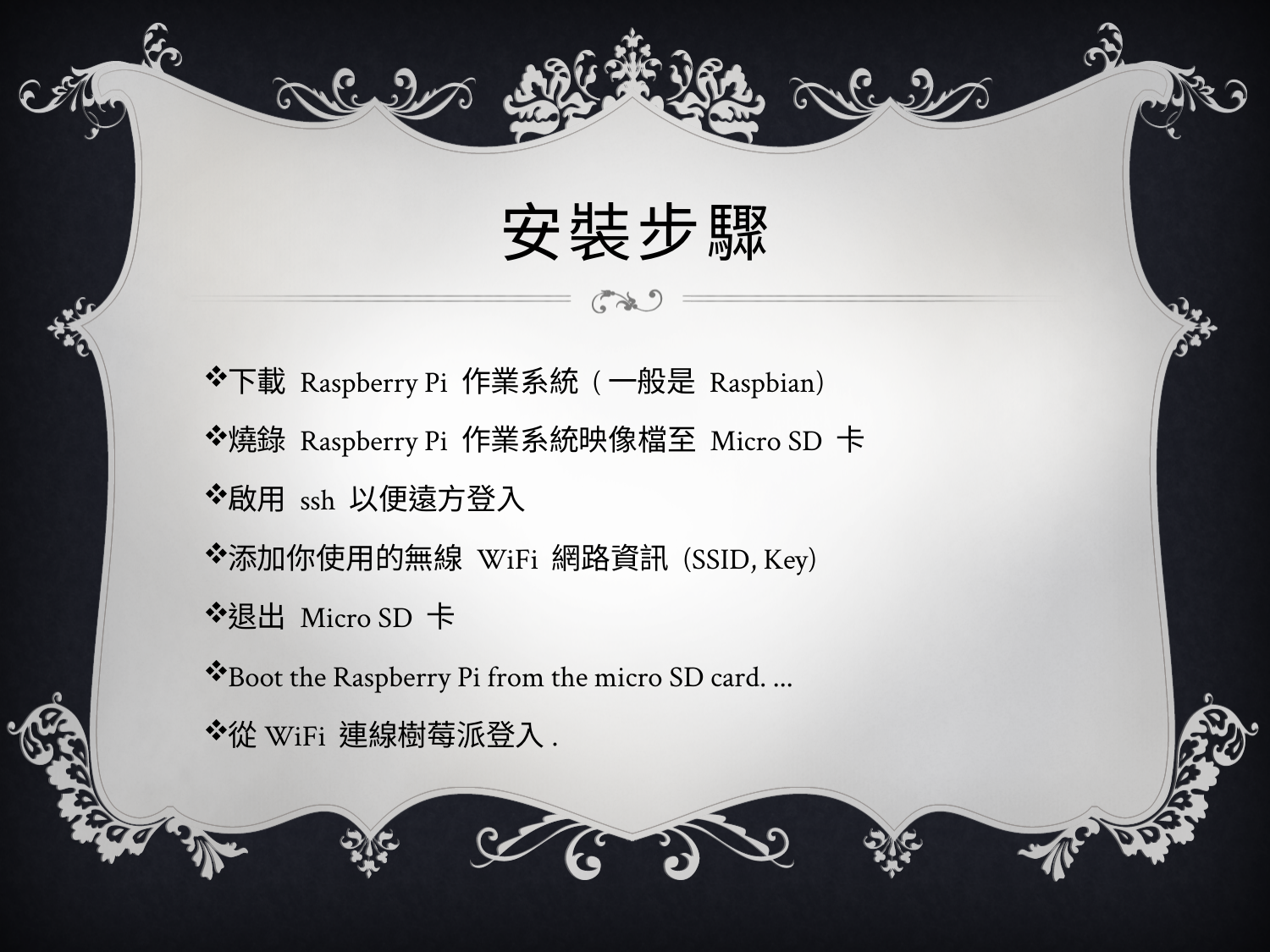

# 安裝步驟
下載 Raspberry Pi 作業系統 (一般是 Raspbian)
燒錄 Raspberry Pi 作業系統映像檔至 Micro SD 卡
啟用 ssh 以便遠方登入
添加你使用的無線 WiFi 網路資訊 (SSID, Key)
退出 Micro SD 卡
Boot the Raspberry Pi from the micro SD card. ...
從WiFi 連線樹莓派登入.